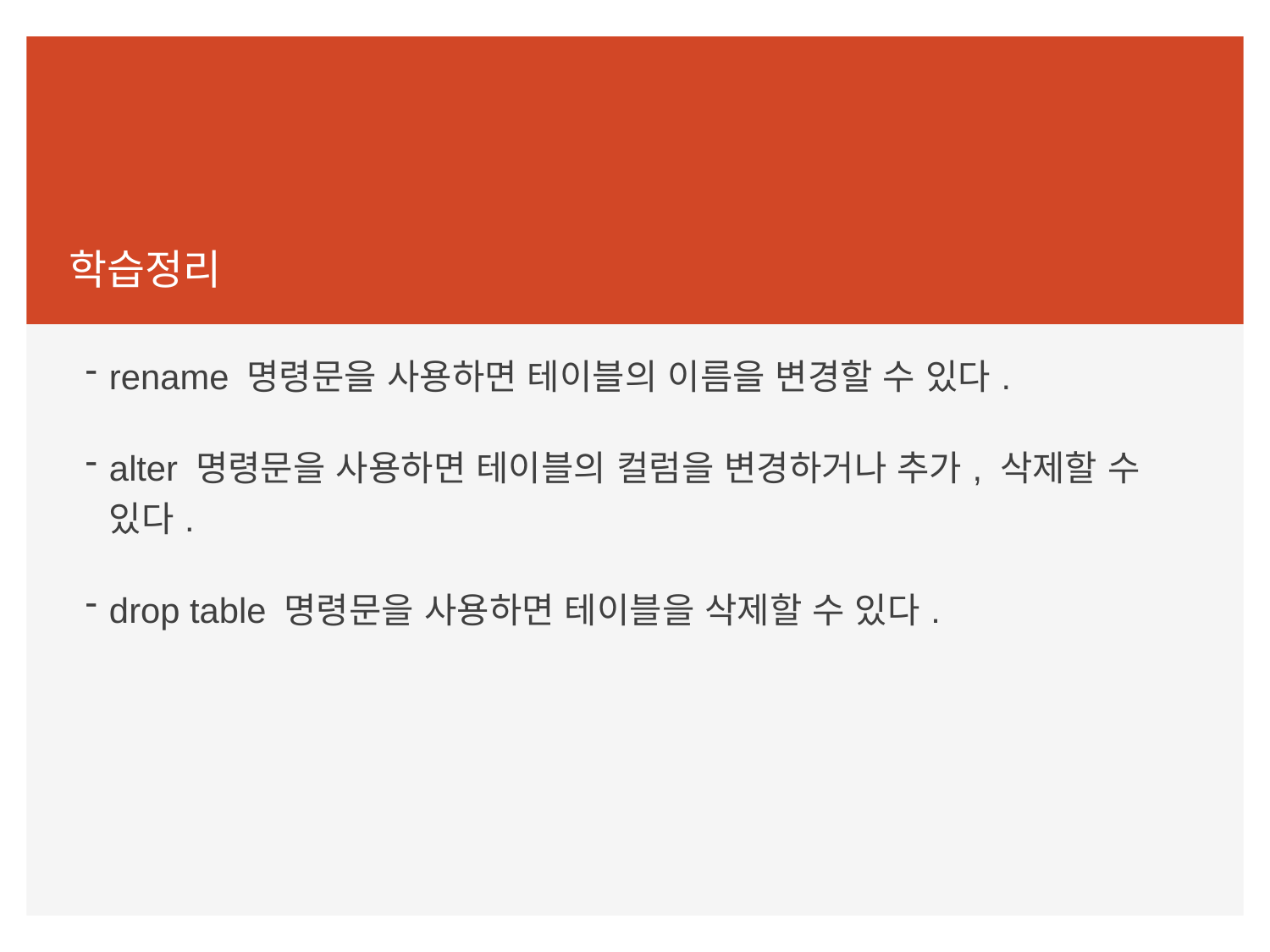

학습정리
rename 명령문을 사용하면 테이블의 이름을 변경할 수 있다.
alter 명령문을 사용하면 테이블의 컬럼을 변경하거나 추가, 삭제할 수 있다.
drop table 명령문을 사용하면 테이블을 삭제할 수 있다.